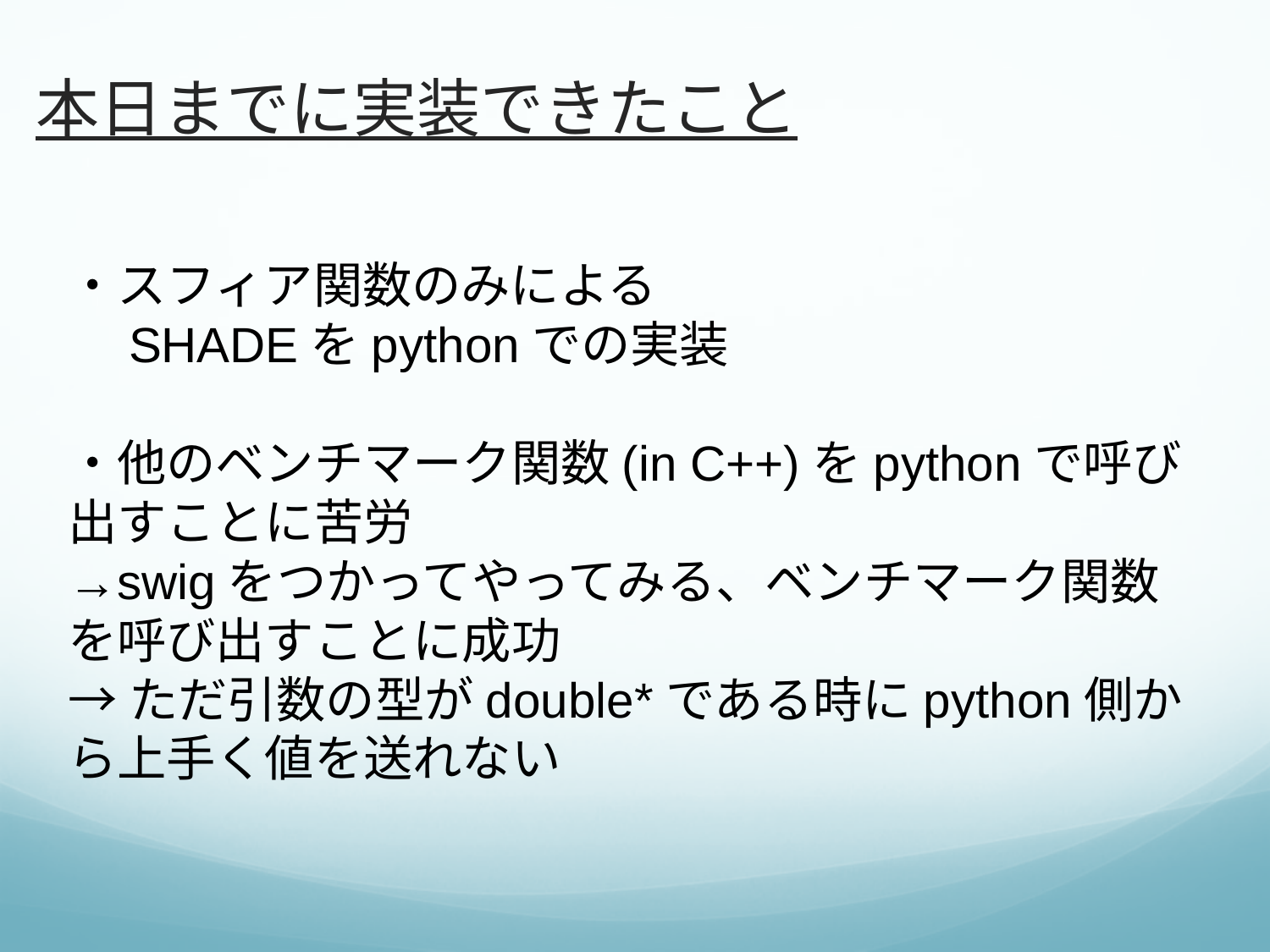

本日までに実装できたこと
・スフィア関数のみによる
　SHADEをpythonでの実装

・他のベンチマーク関数(in C++)をpythonで呼び出すことに苦労
→swigをつかってやってみる、ベンチマーク関数を呼び出すことに成功
→ただ引数の型がdouble*である時にpython側から上手く値を送れない